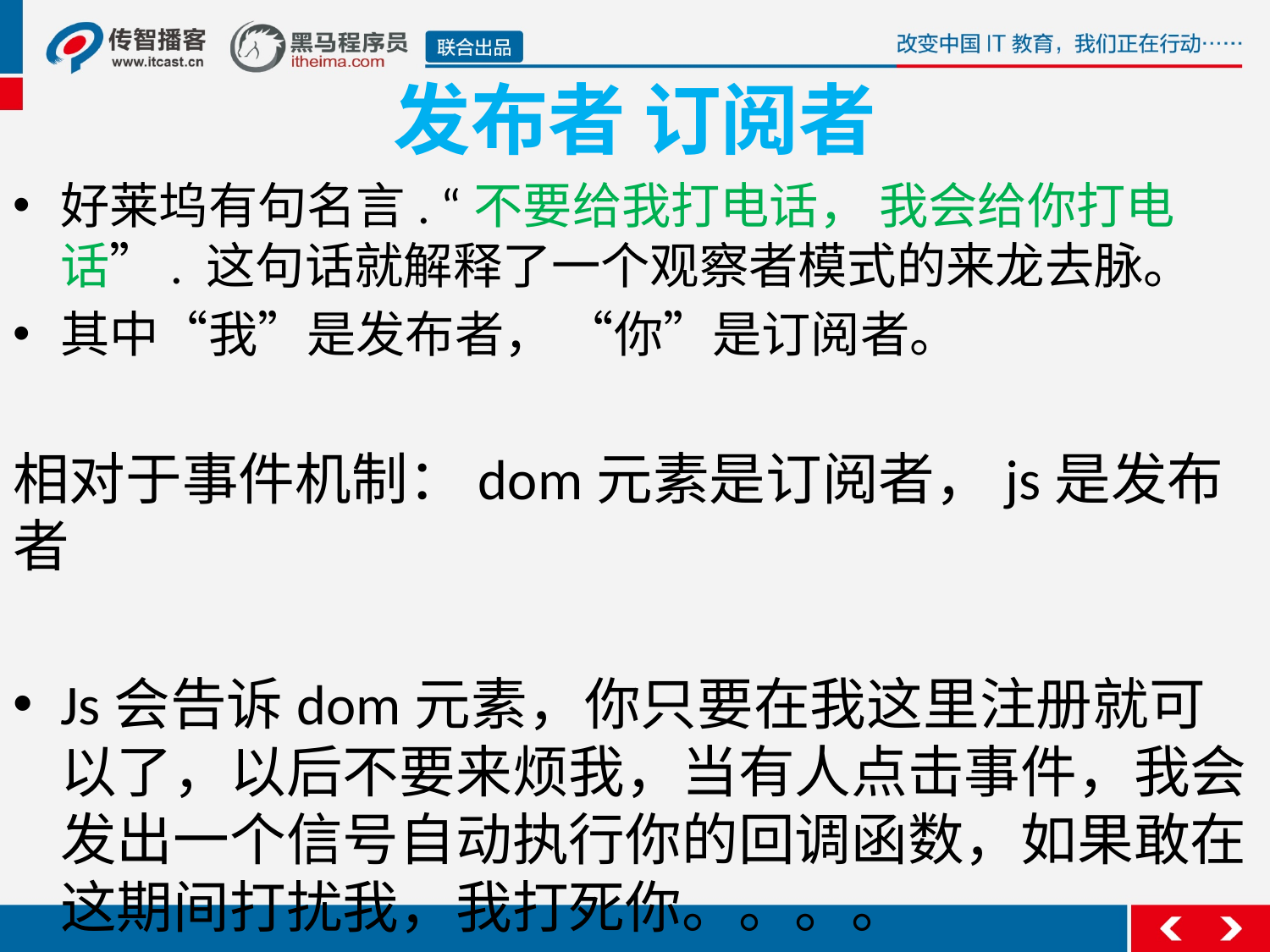

# 发布者 订阅者
好莱坞有句名言. “不要给我打电话， 我会给你打电话”. 这句话就解释了一个观察者模式的来龙去脉。
其中“我”是发布者， “你”是订阅者。

相对于事件机制：dom元素是订阅者，js是发布者

Js会告诉dom元素，你只要在我这里注册就可以了，以后不要来烦我，当有人点击事件，我会发出一个信号自动执行你的回调函数，如果敢在这期间打扰我，我打死你。。。。